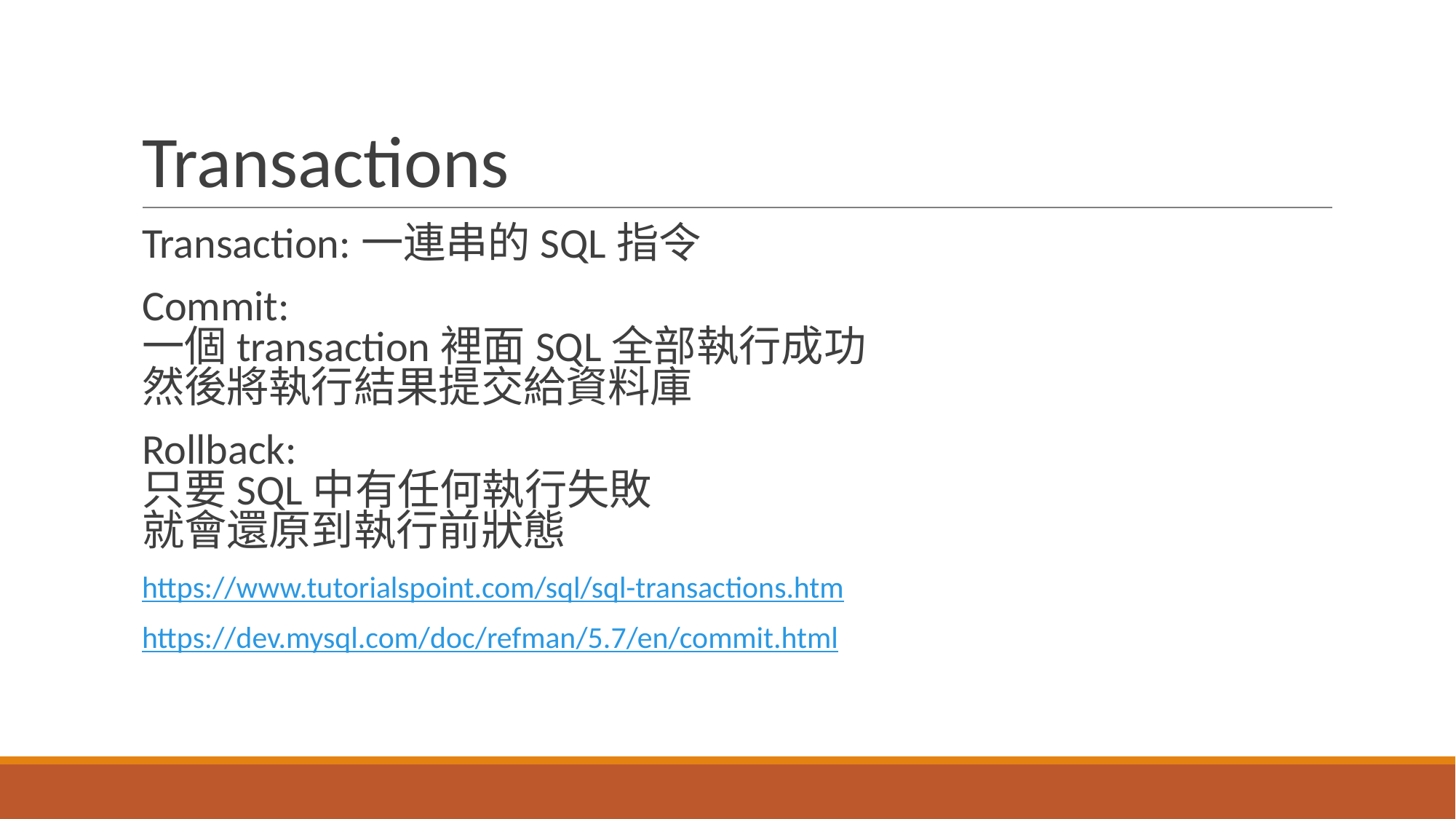

# Transactions
Transaction:一連串的SQL指令
Commit:
一個transaction裡面SQL全部執行成功
然後將執行結果提交給資料庫
Rollback:
只要SQL中有任何執行失敗
就會還原到執行前狀態
https://www.tutorialspoint.com/sql/sql-transactions.htm
https://dev.mysql.com/doc/refman/5.7/en/commit.html